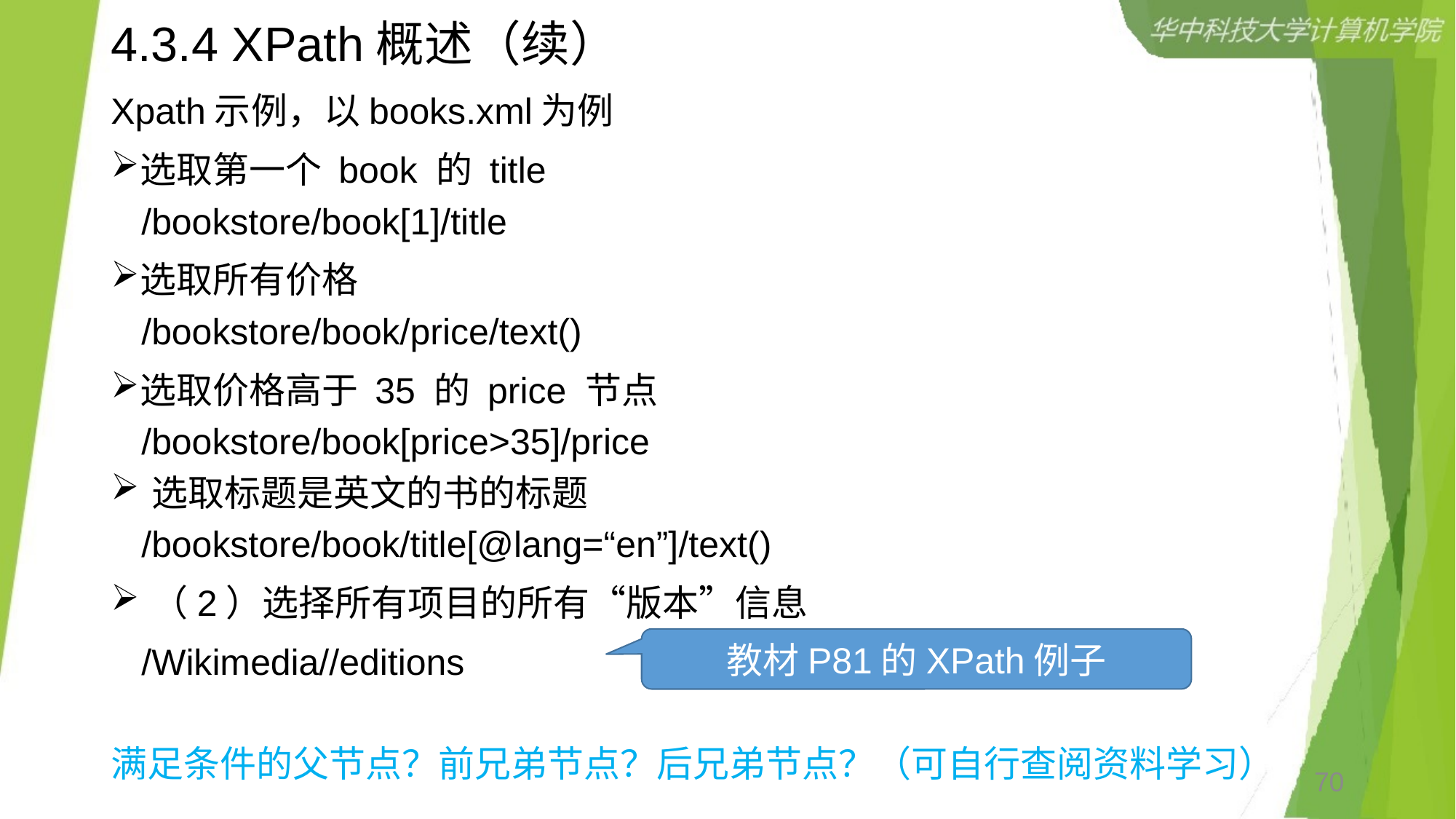

# 4.3.4 XPath概述（续）
Xpath示例，以books.xml为例
选取第一个 book 的 title
   /bookstore/book[1]/title
选取所有价格
   /bookstore/book/price/text()
选取价格高于 35 的 price 节点
   /bookstore/book[price>35]/price
选取标题是英文的书的标题
   /bookstore/book/title[@lang=“en”]/text()
（2）选择所有项目的所有“版本”信息
   /Wikimedia//editions

满足条件的父节点？前兄弟节点？后兄弟节点？（可自行查阅资料学习）
教材P81的XPath例子
70